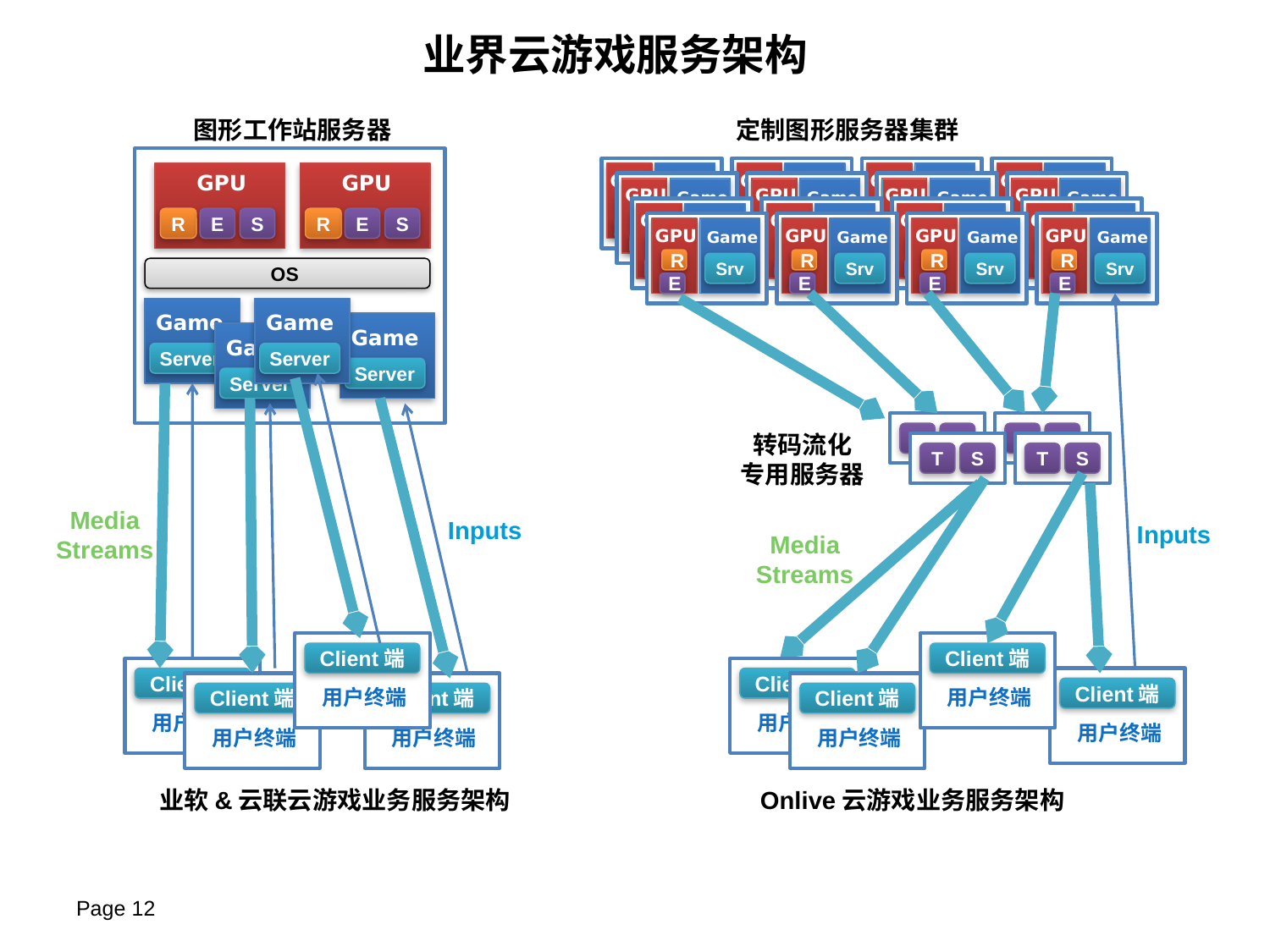

# 业界云游戏服务架构
图形工作站服务器
定制图形服务器集群

GPU

R

Game
Srv
E

GPU

R

Game
Srv
E

GPU

R

Game
Srv
E

GPU

R

Game
Srv
E

GPU
R
E
S

GPU
R
E
S

GPU

R

Game
Srv
E

GPU

R

Game
Srv
E

GPU

R

Game
Srv
E

GPU

R

Game
Srv
E

GPU

R

Game
Srv
E

GPU

R

Game
Srv
E

GPU

R

Game
Srv
E

GPU

R

Game
Srv
E

GPU

R

Game
Srv
E

GPU

R

Game
Srv
E

GPU

R

Game
Srv
E

GPU

R

Game
Srv
E
OS

Game
Server

Game
Server

Game
Server

Game
Server

E
S

E
S
转码流化
专用服务器

T
S

T
S
Media Streams
Inputs
Inputs
Media Streams

Client端
用户终端

Client端
用户终端

Client端
用户终端

Client端
用户终端

Client端
用户终端

Client端
用户终端

Client端
用户终端

Client端
用户终端
业软&云联云游戏业务服务架构
Onlive云游戏业务服务架构
Page 12